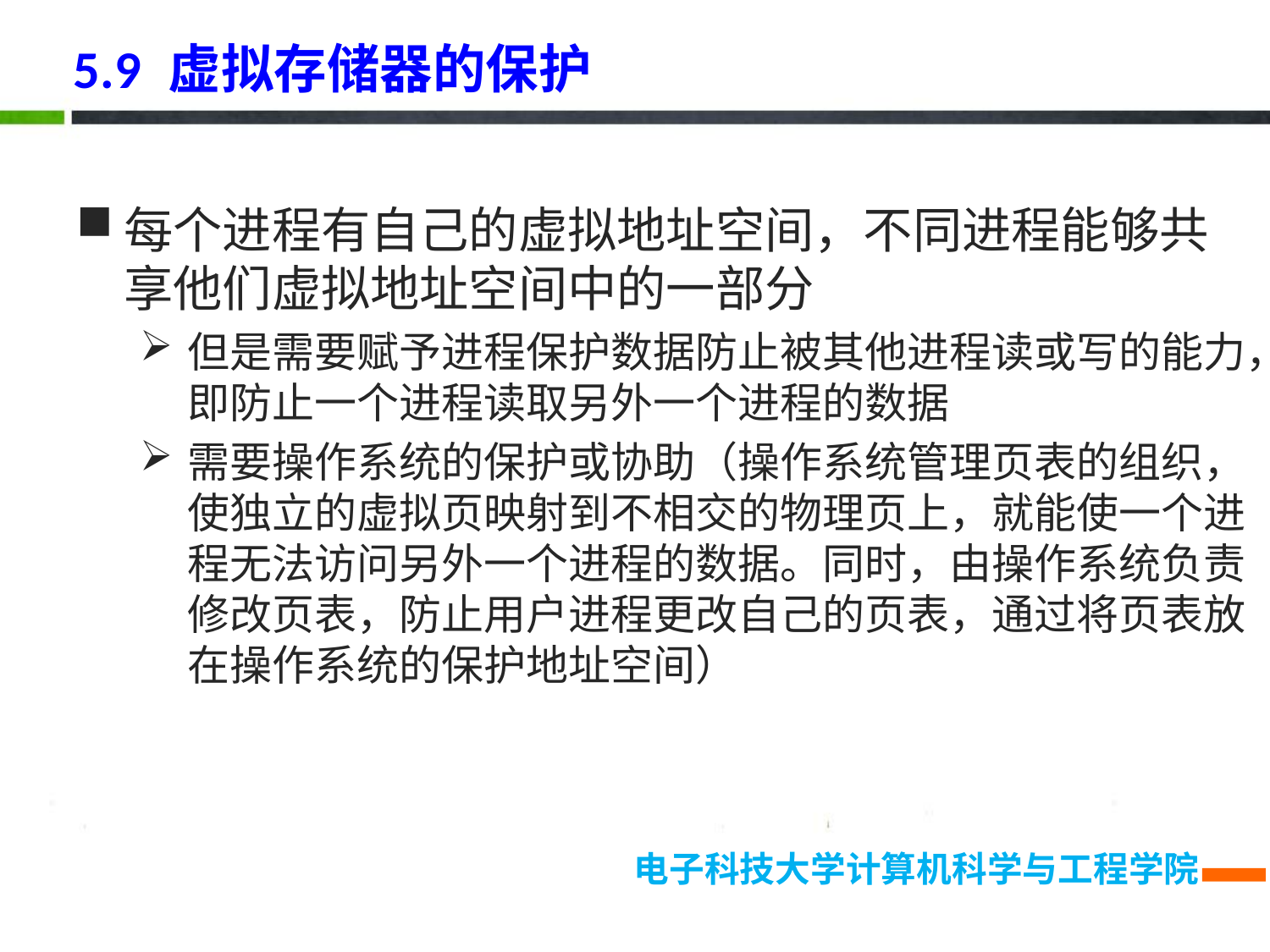

# 5.9 虚拟存储器的保护
每个进程有自己的虚拟地址空间，不同进程能够共享他们虚拟地址空间中的一部分
但是需要赋予进程保护数据防止被其他进程读或写的能力，即防止一个进程读取另外一个进程的数据
需要操作系统的保护或协助（操作系统管理页表的组织，使独立的虚拟页映射到不相交的物理页上，就能使一个进程无法访问另外一个进程的数据。同时，由操作系统负责修改页表，防止用户进程更改自己的页表，通过将页表放在操作系统的保护地址空间）